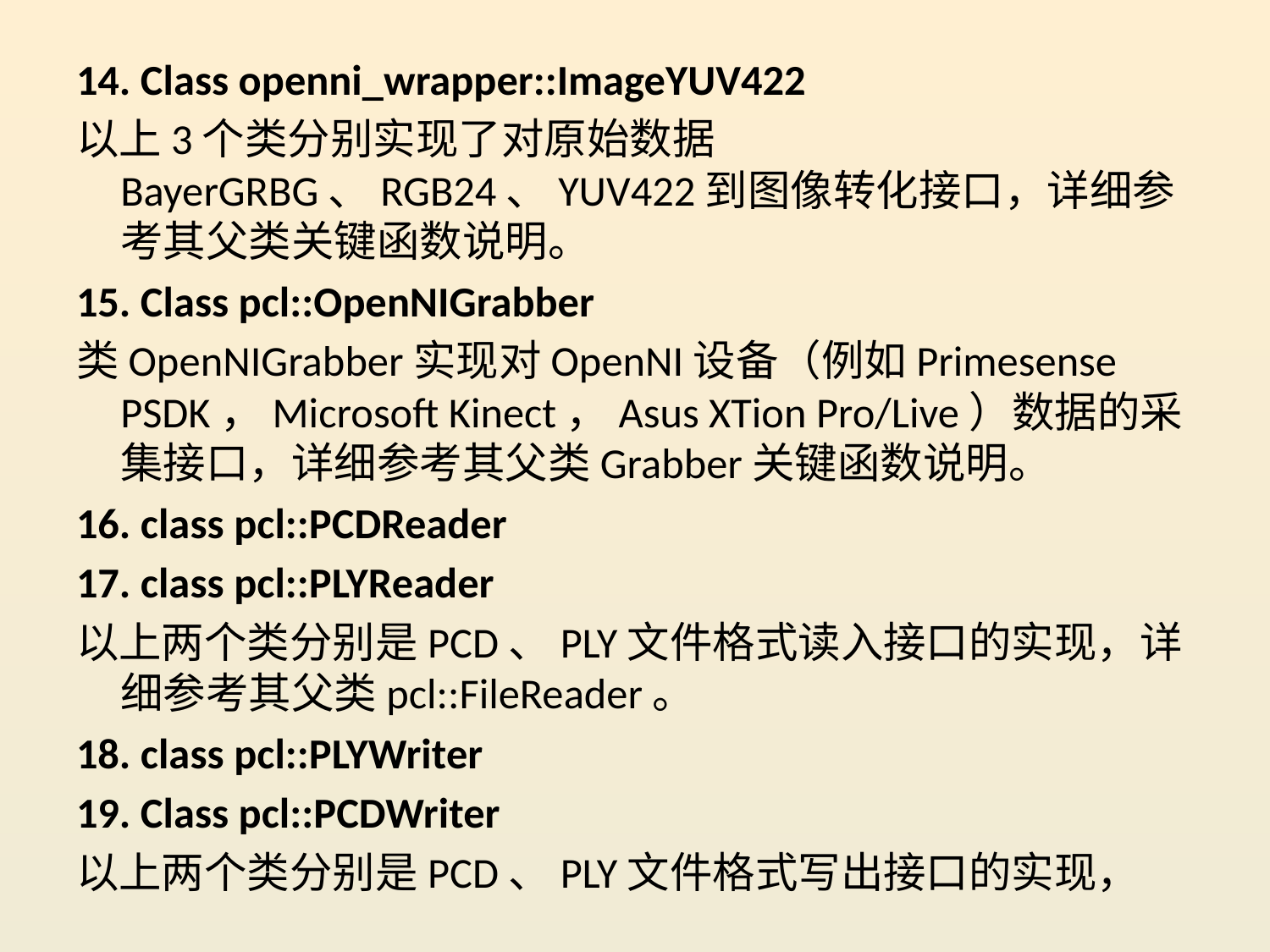

14. Class openni_wrapper::ImageYUV422
以上3个类分别实现了对原始数据BayerGRBG、RGB24、YUV422到图像转化接口，详细参考其父类关键函数说明。
15. Class pcl::OpenNIGrabber
类OpenNIGrabber实现对OpenNI设备（例如Primesense PSDK，Microsoft Kinect，Asus XTion Pro/Live）数据的采集接口，详细参考其父类Grabber关键函数说明。
16. class pcl::PCDReader
17. class pcl::PLYReader
以上两个类分别是PCD、PLY文件格式读入接口的实现，详细参考其父类pcl::FileReader。
18. class pcl::PLYWriter
19. Class pcl::PCDWriter
以上两个类分别是PCD、PLY文件格式写出接口的实现，